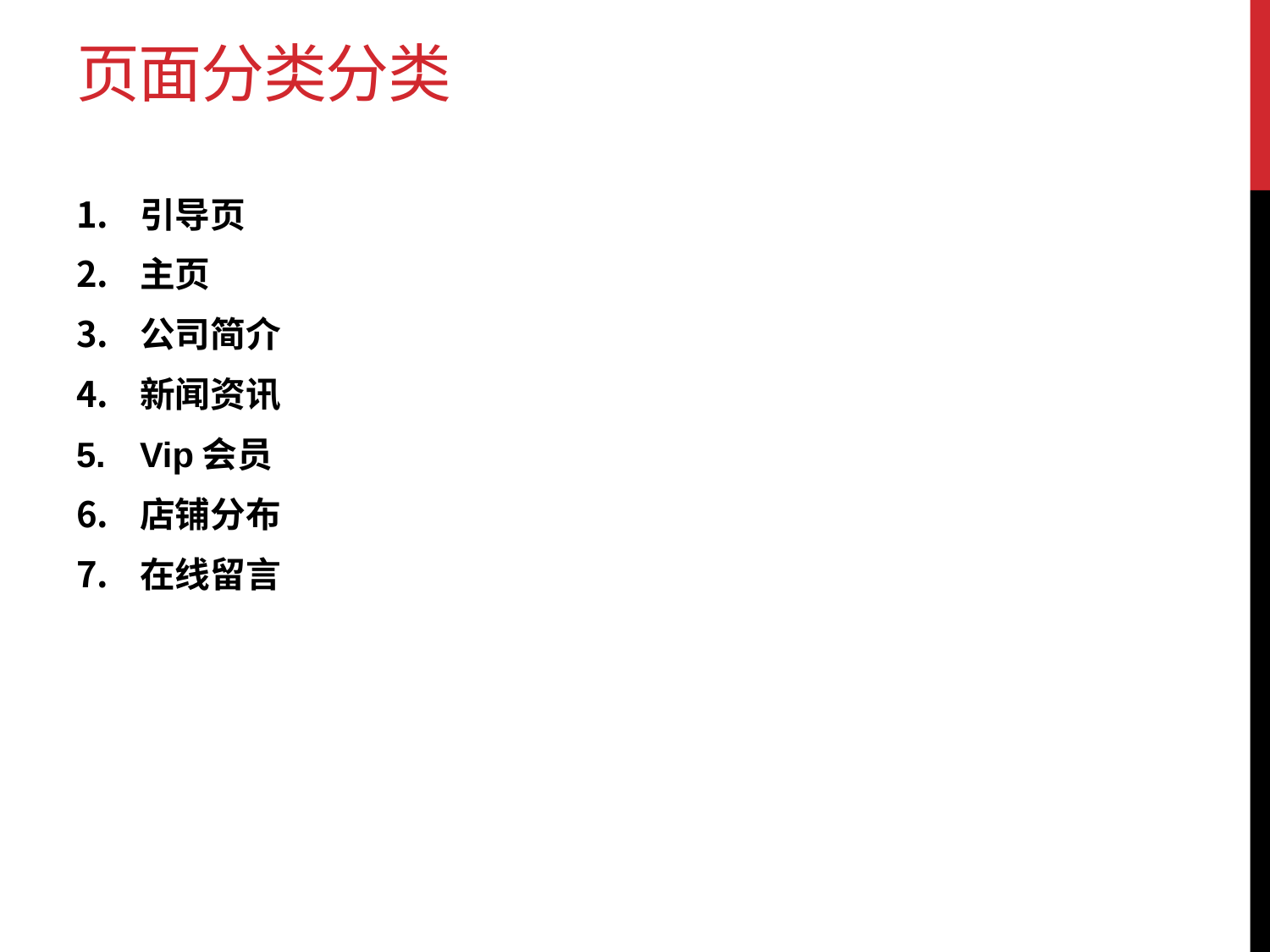

# 页面分类分类
引导页
主页
公司简介
新闻资讯
Vip会员
店铺分布
在线留言